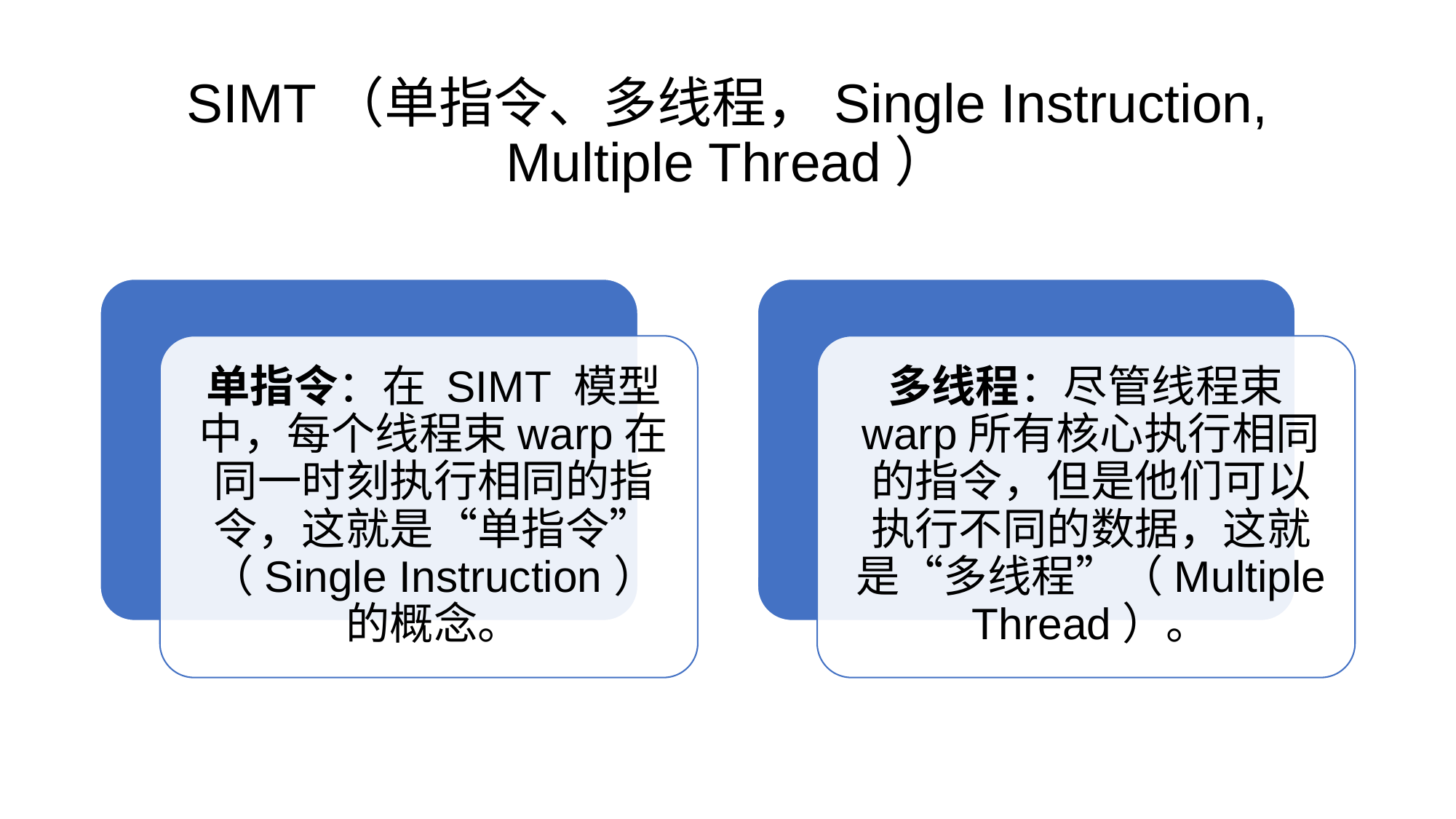

SIMT（单指令、多线程，Single Instruction, Multiple Thread）
单指令：在 SIMT 模型中，每个线程束warp在同一时刻执行相同的指令，这就是“单指令”（Single Instruction）的概念。
多线程：尽管线程束warp所有核心执行相同的指令，但是他们可以执行不同的数据，这就是“多线程”（Multiple Thread）。